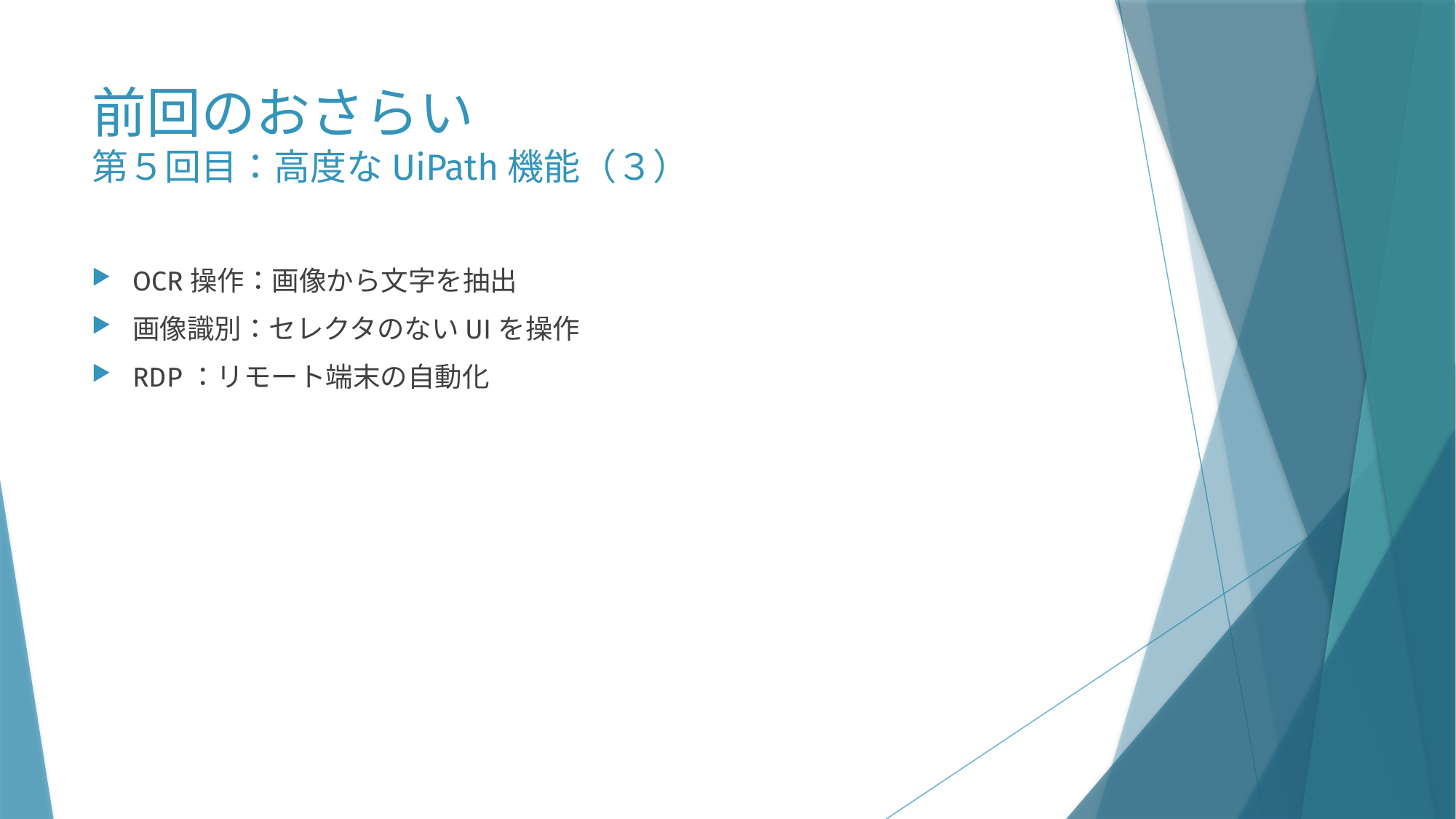

# 前回のおさらい 第５回目：高度なUiPath機能（３）
OCR操作：画像から文字を抽出
画像識別：セレクタのないUIを操作
RDP：リモート端末の自動化